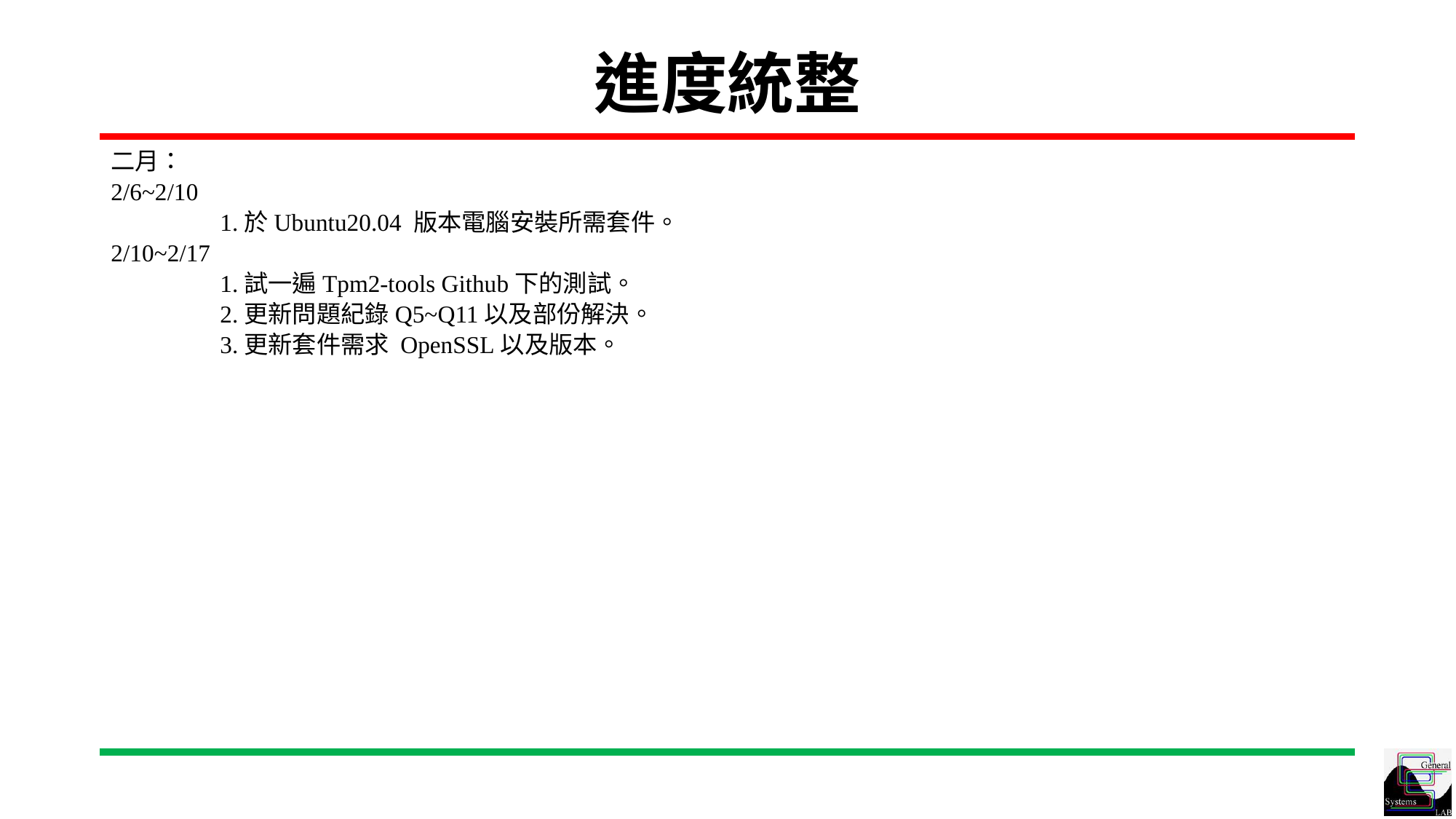

# 進度統整
二月：
2/6~2/10
	1.於Ubuntu20.04 版本電腦安裝所需套件。
2/10~2/17
	1.試一遍Tpm2-tools Github下的測試。
	2.更新問題紀錄Q5~Q11以及部份解決。
	3.更新套件需求 OpenSSL以及版本。